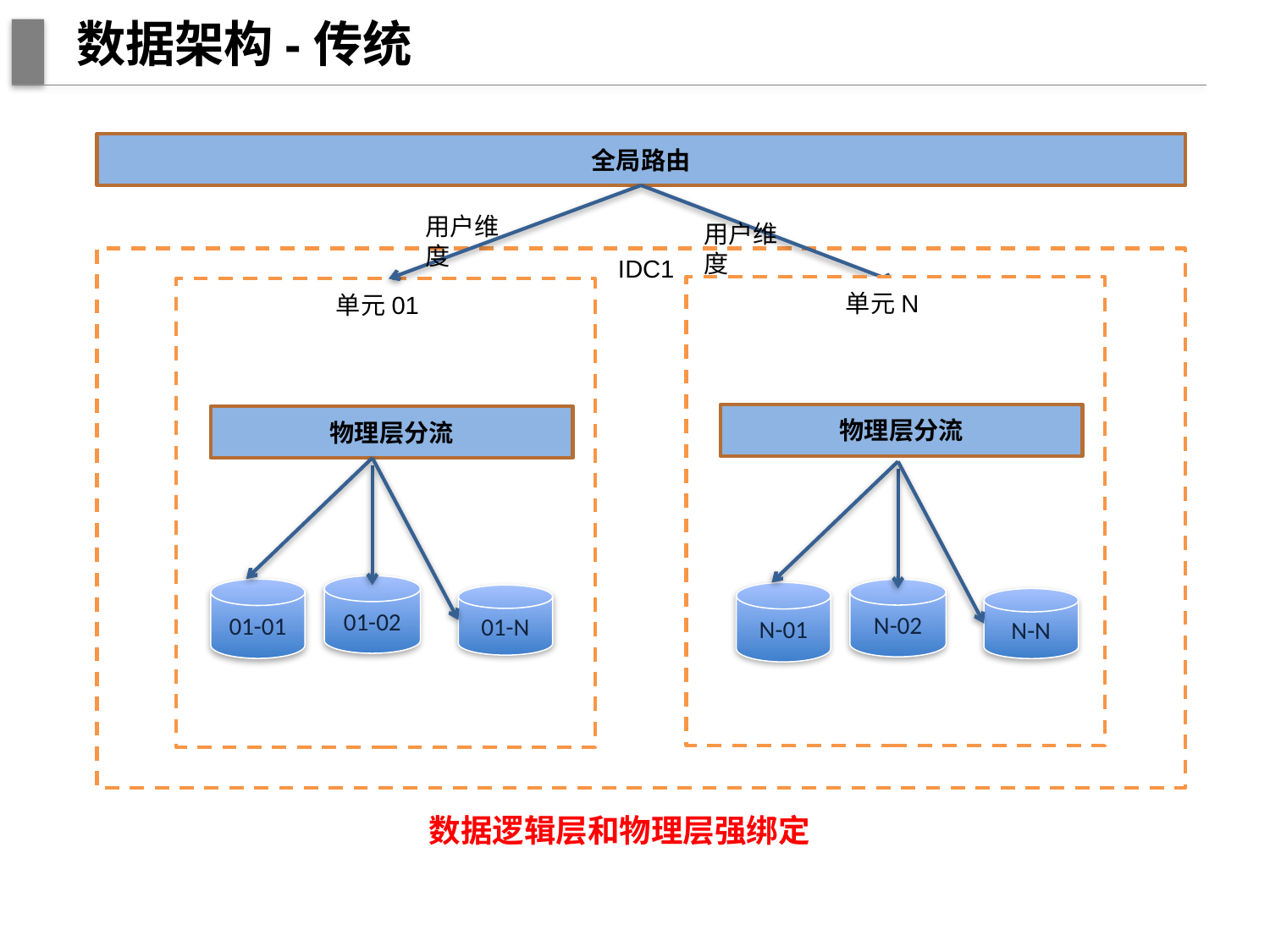

# 数据架构-传统
全局路由
用户维度
用户维度
IDC1

单元N
单元01
物理层分流
物理层分流
01-02
01-01
N-02
N-01
01-N
N-N
数据逻辑层和物理层强绑定